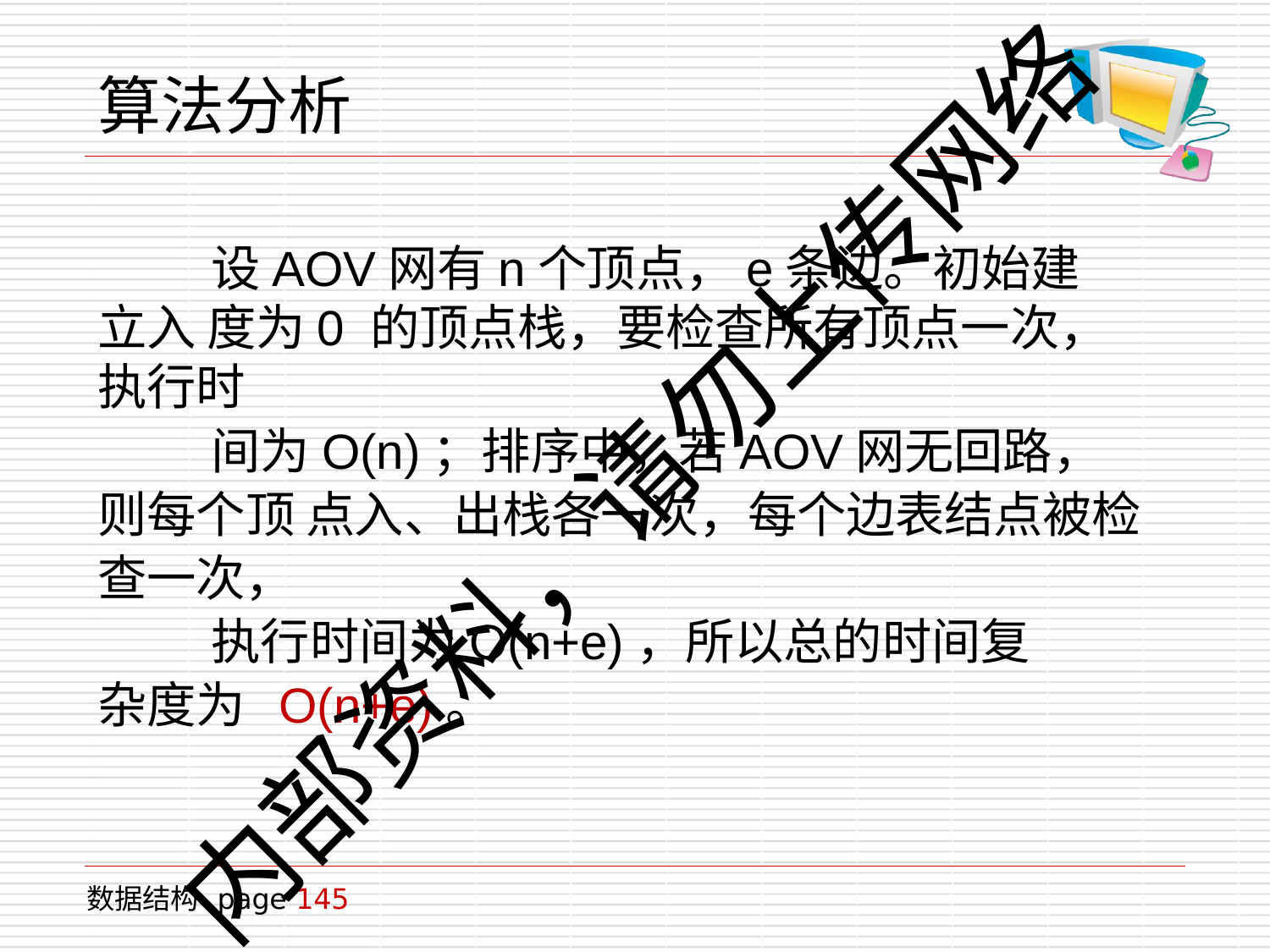

# 算法分析

设AOV网有n个顶点，e条边。初始建立入 度为0 的顶点栈，要检查所有顶点一次，执行时
间为O(n)；排序中，若AOV网无回路，则每个顶 点入、出栈各一次，每个边表结点被检查一次，
执行时间为O(n+e)，所以总的时间复杂度为  O(n+e)。
内部资料，请勿上传网络

数据结构 page 145